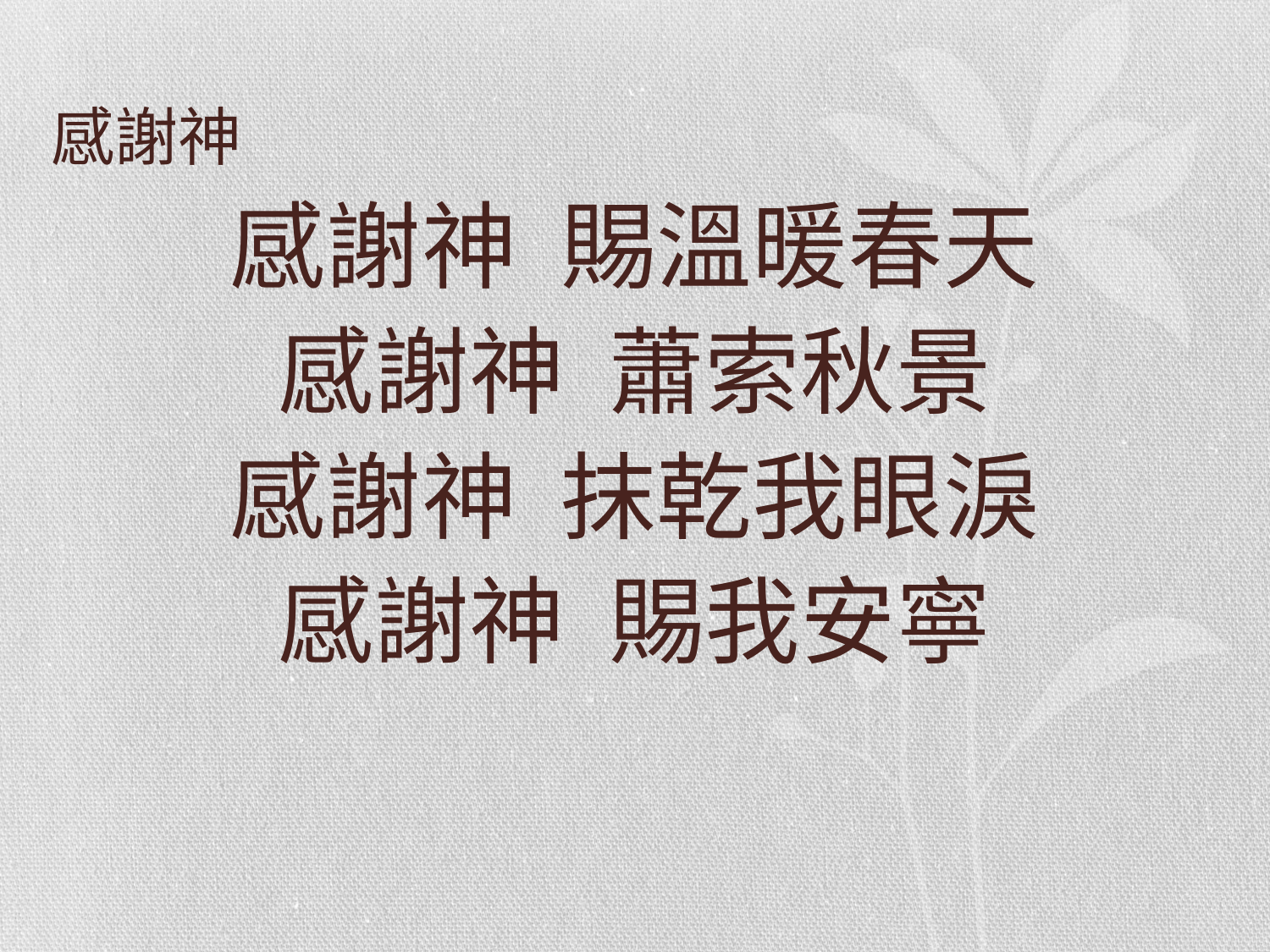

# 感謝神
感謝神  賜溫暖春天
感謝神  蕭索秋景
感謝神  抹乾我眼淚
感謝神  賜我安寧